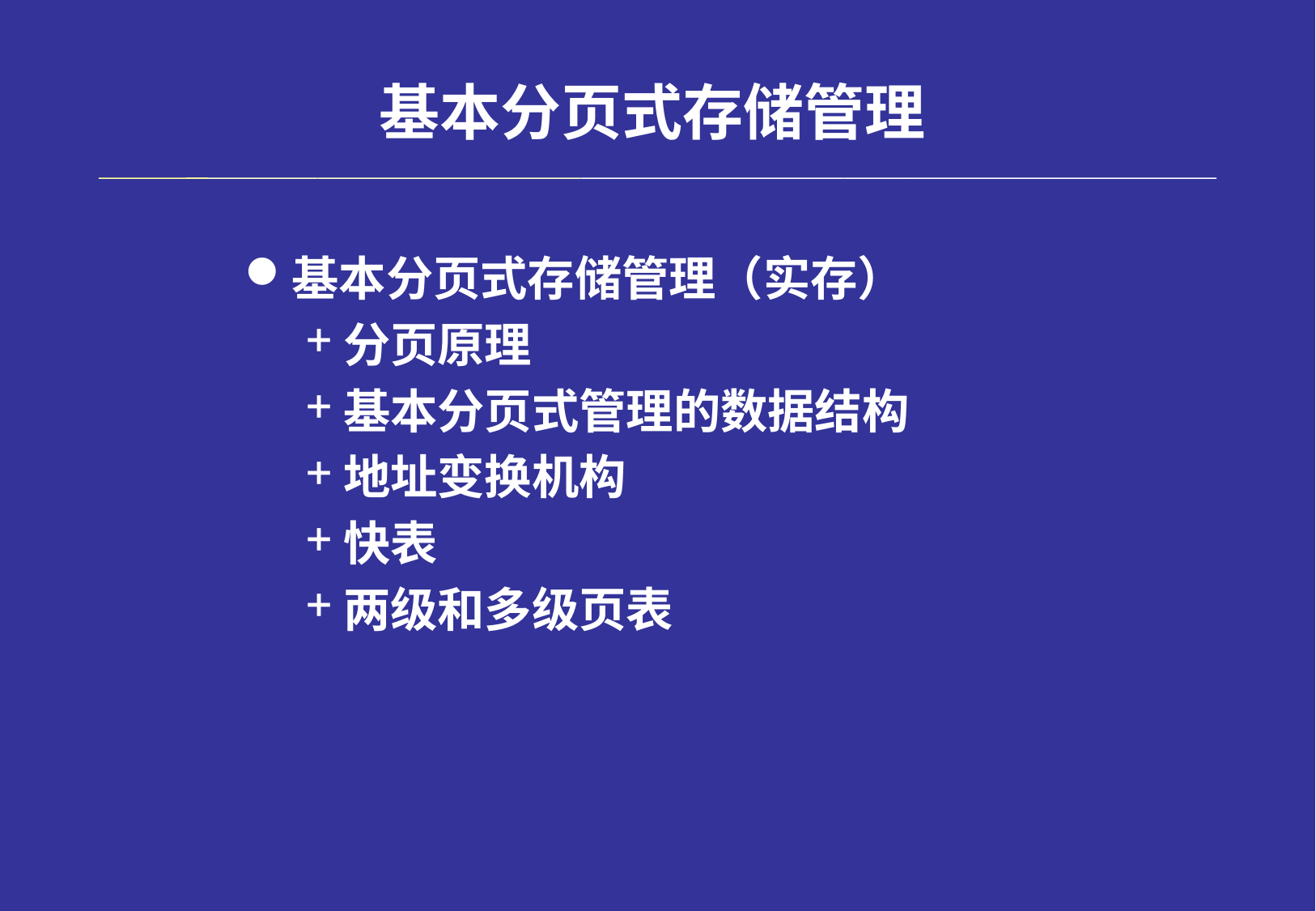

# 基本分页式存储管理
基本分页式存储管理（实存）
分页原理
基本分页式管理的数据结构
地址变换机构
快表
两级和多级页表